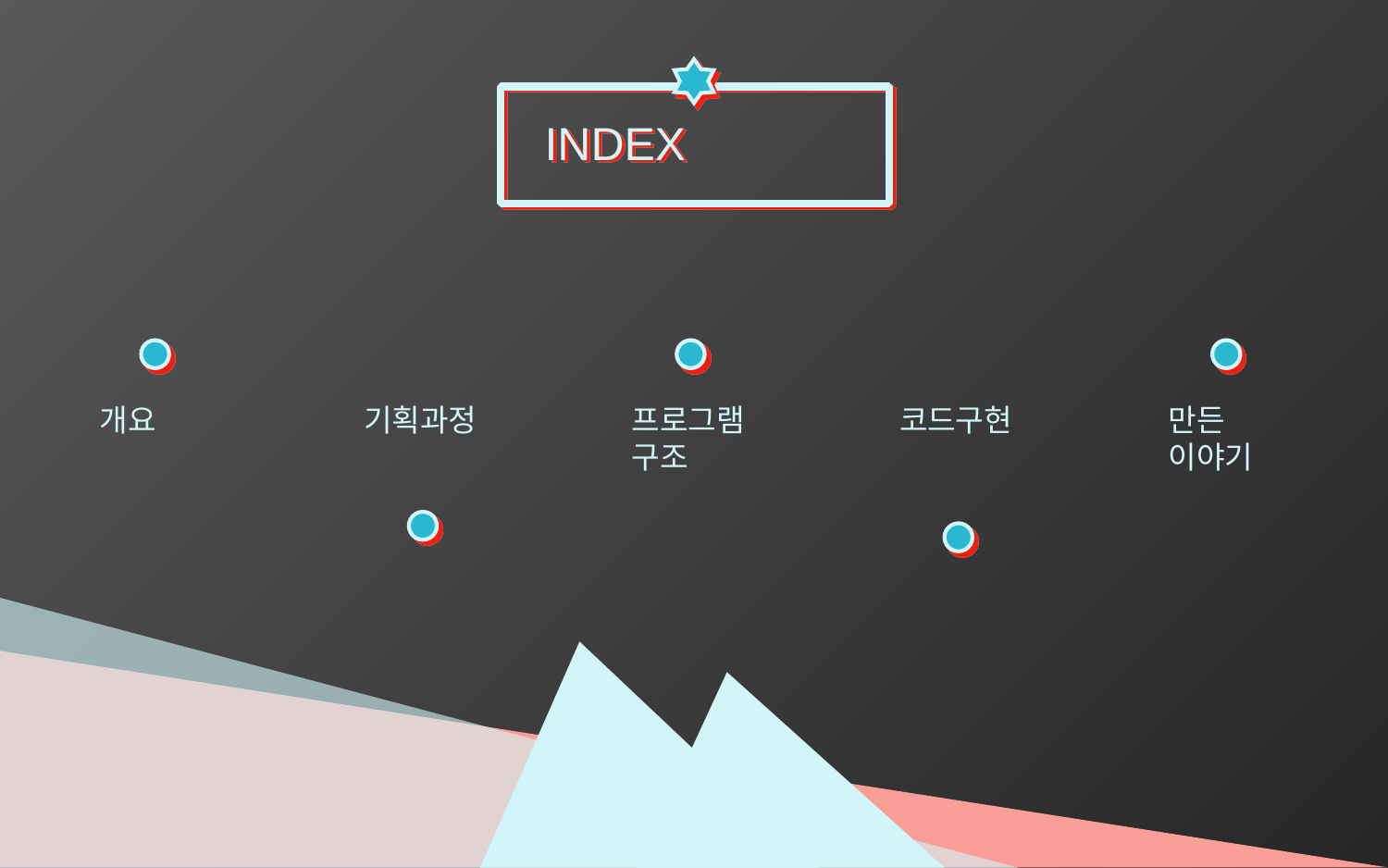

# INDEX

개요
기획과정
프로그램
구조
코드구현
만든
이야기